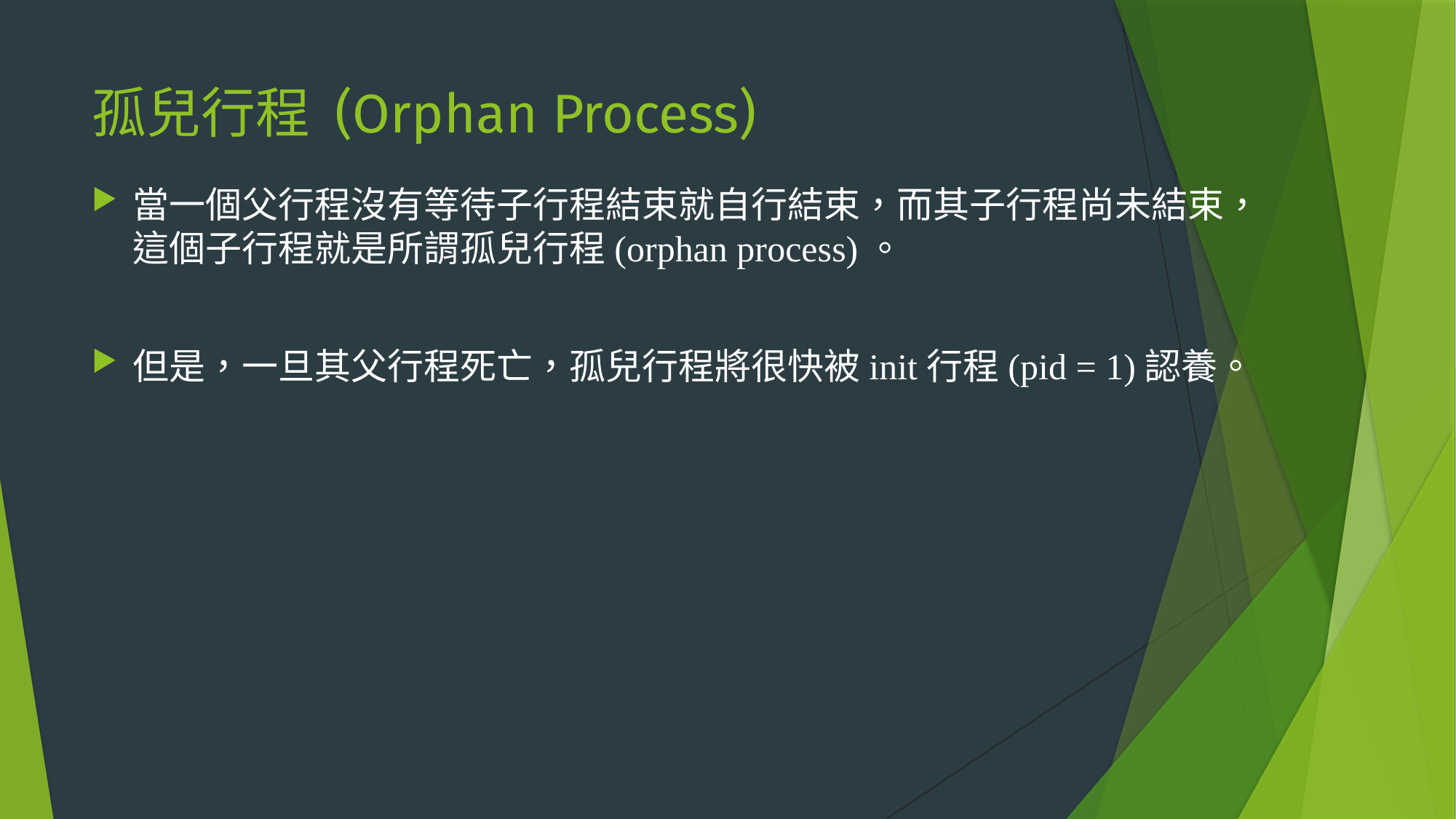

# 孤兒行程 (Orphan Process)
當一個父行程沒有等待子行程結束就自行結束，而其子行程尚未結束，這個子行程就是所謂孤兒行程(orphan process)。

但是，一旦其父行程死亡，孤兒行程將很快被init行程(pid = 1)認養。